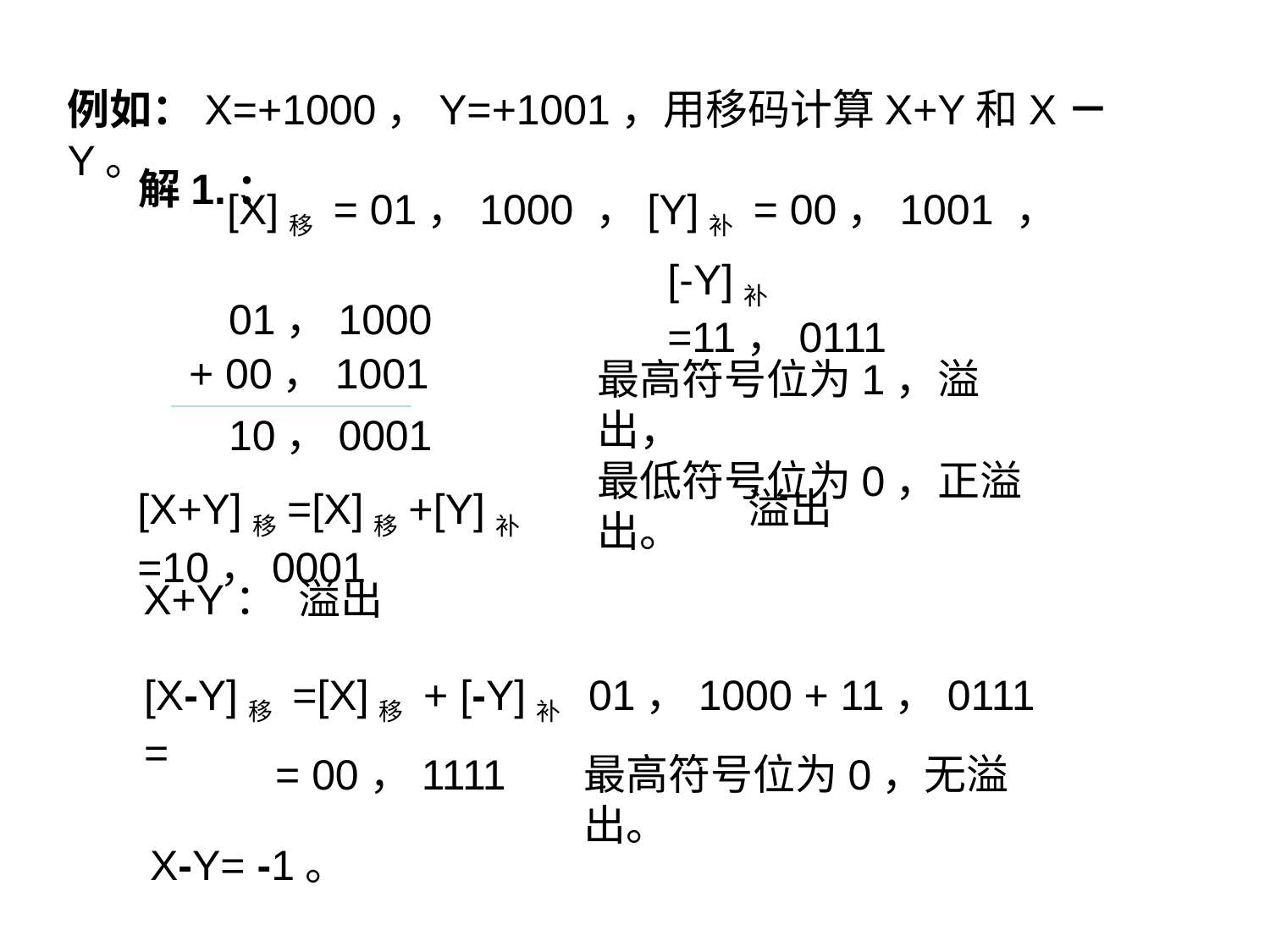

例如：X=+1000，Y=+1001，用移码计算X+Y和X－Y。
解1.：
[X]移 = 01，1000 ，
[Y]补 = 00，1001 ，
[-Y]补 =11，0111
01，1000
+ 00，1001
最高符号位为1，溢出，
最低符号位为0，正溢出。
10，0001
[X+Y]移=[X]移+[Y]补=10，0001
溢出
X+Y：
溢出
[X-Y]移 =[X]移 + [-Y]补 =
 01，1000 + 11，0111
= 00，1111
最高符号位为0，无溢出。
X-Y= -1。